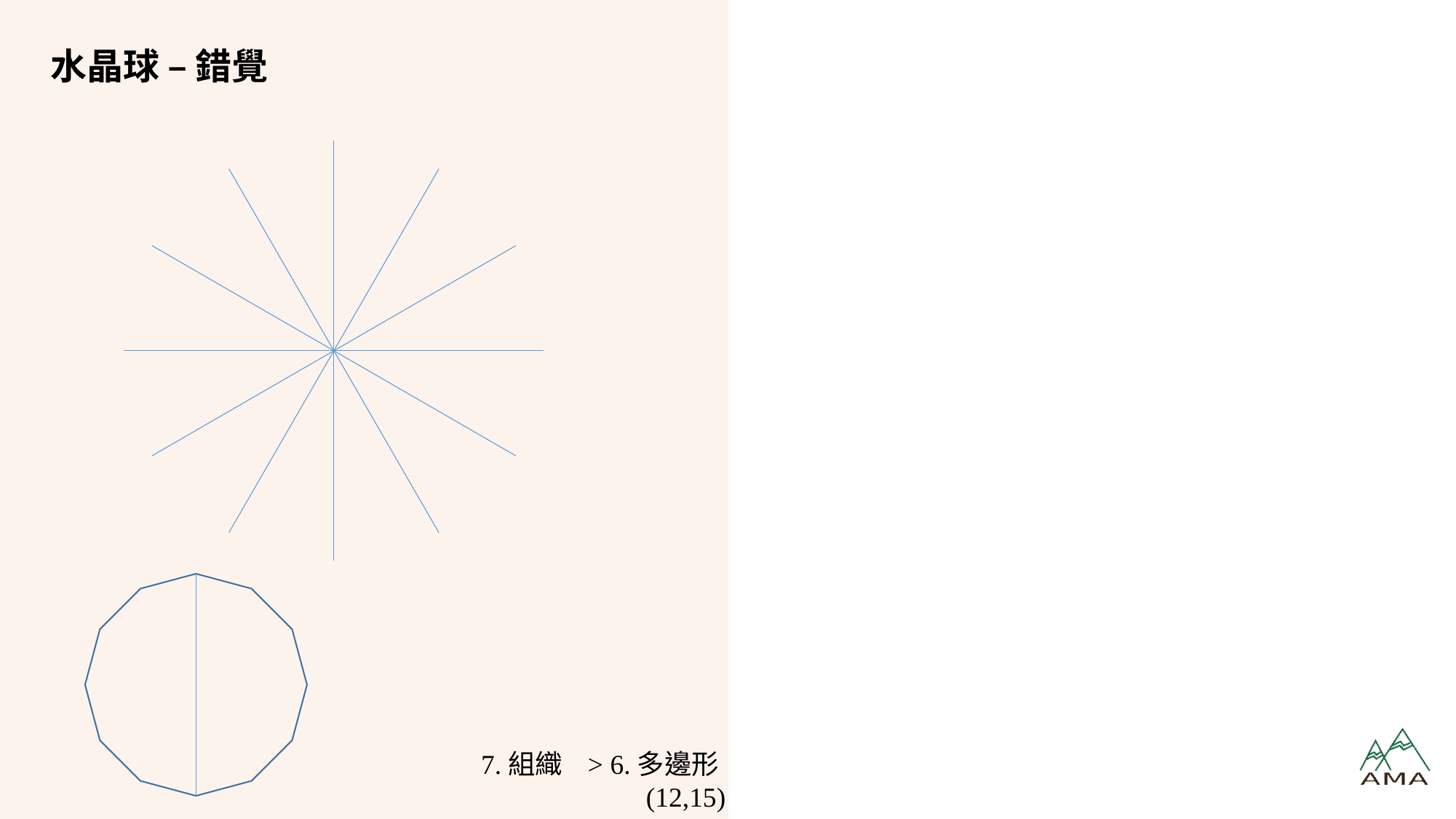

# 水晶球 – 錯覺

7.組織   > 6.多邊形(12,15)